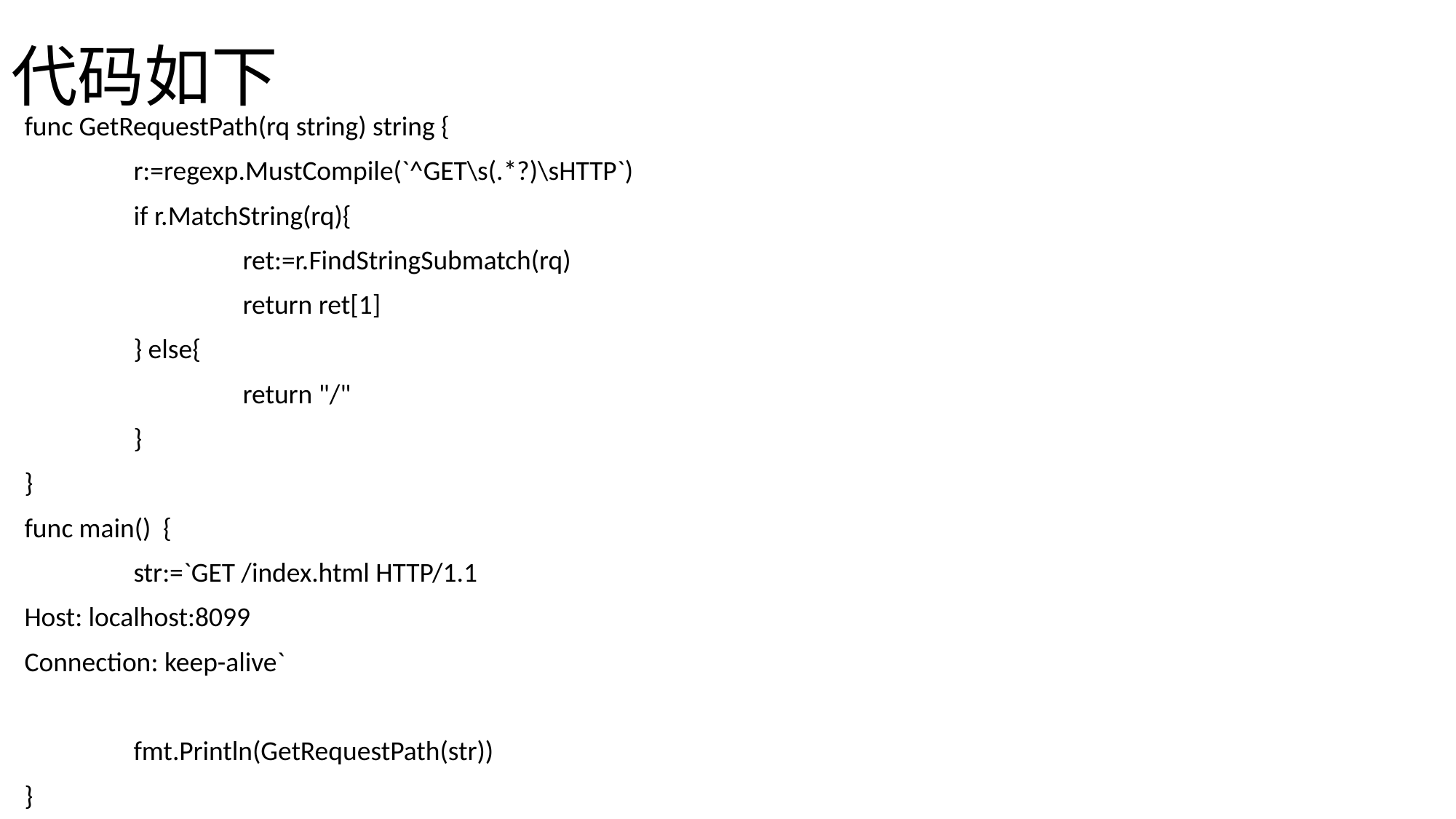

# 代码如下
func GetRequestPath(rq string) string {
	r:=regexp.MustCompile(`^GET\s(.*?)\sHTTP`)
	if r.MatchString(rq){
		ret:=r.FindStringSubmatch(rq)
		return ret[1]
	} else{
		return "/"
	}
}
func main()  {
	str:=`GET /index.html HTTP/1.1
Host: localhost:8099
Connection: keep-alive`

	fmt.Println(GetRequestPath(str))
}